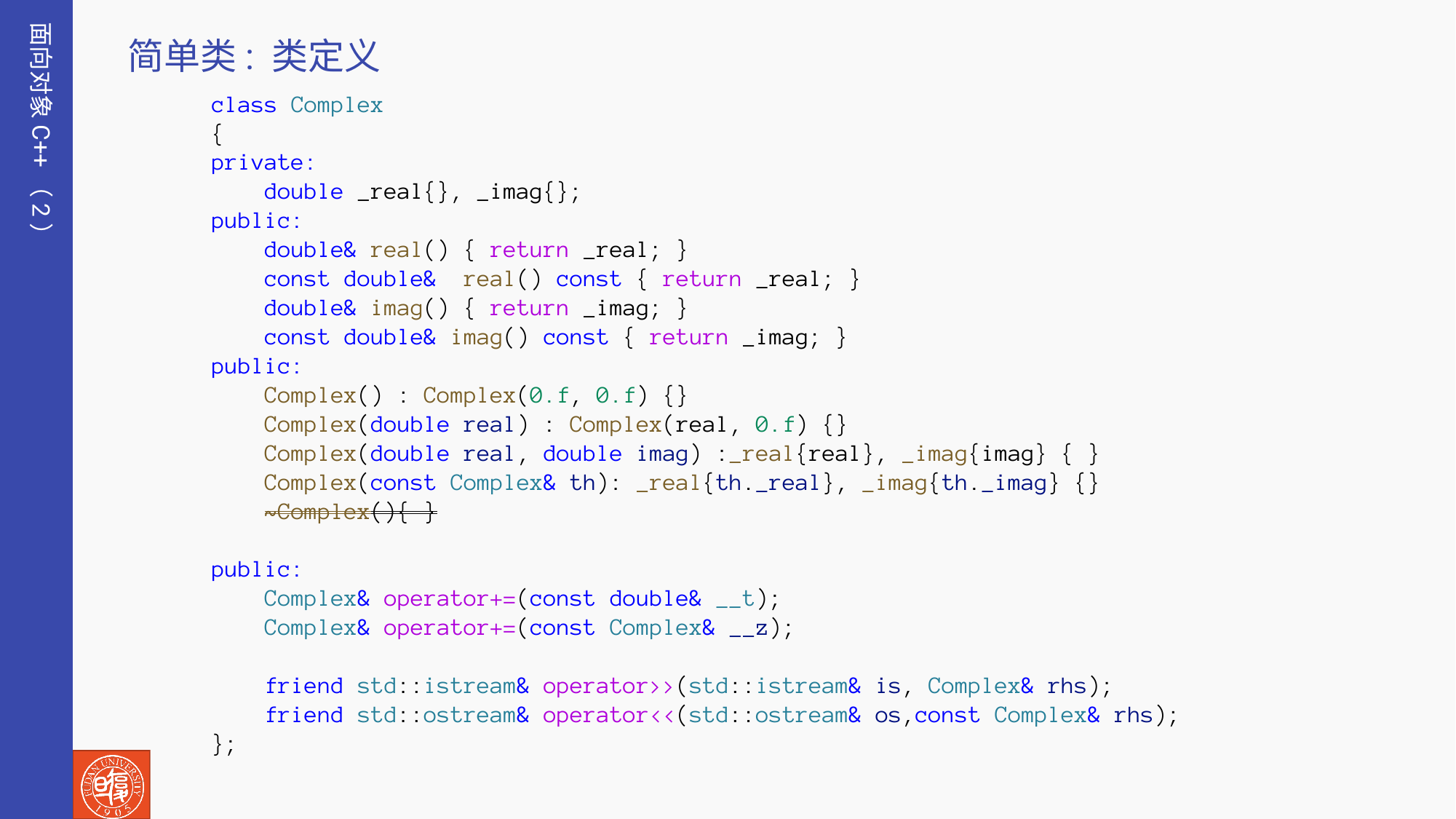

面向对象C++（2）
简单类: 类定义
class Complex
{
private:
    double _real{}, _imag{};
public:
    double& real() { return _real; }
    const double&  real() const { return _real; }
    double& imag() { return _imag; }
    const double& imag() const { return _imag; }
public:
    Complex() : Complex(0.f, 0.f) {}
    Complex(double real) : Complex(real, 0.f) {}
    Complex(double real, double imag) :_real{real}, _imag{imag} { }
    Complex(const Complex& th): _real{th._real}, _imag{th._imag} {}
    ~Complex(){ }
public:
    Complex& operator+=(const double& __t);
    Complex& operator+=(const Complex& __z);
    friend std::istream& operator>>(std::istream& is, Complex& rhs);
    friend std::ostream& operator<<(std::ostream& os,const Complex& rhs);
};